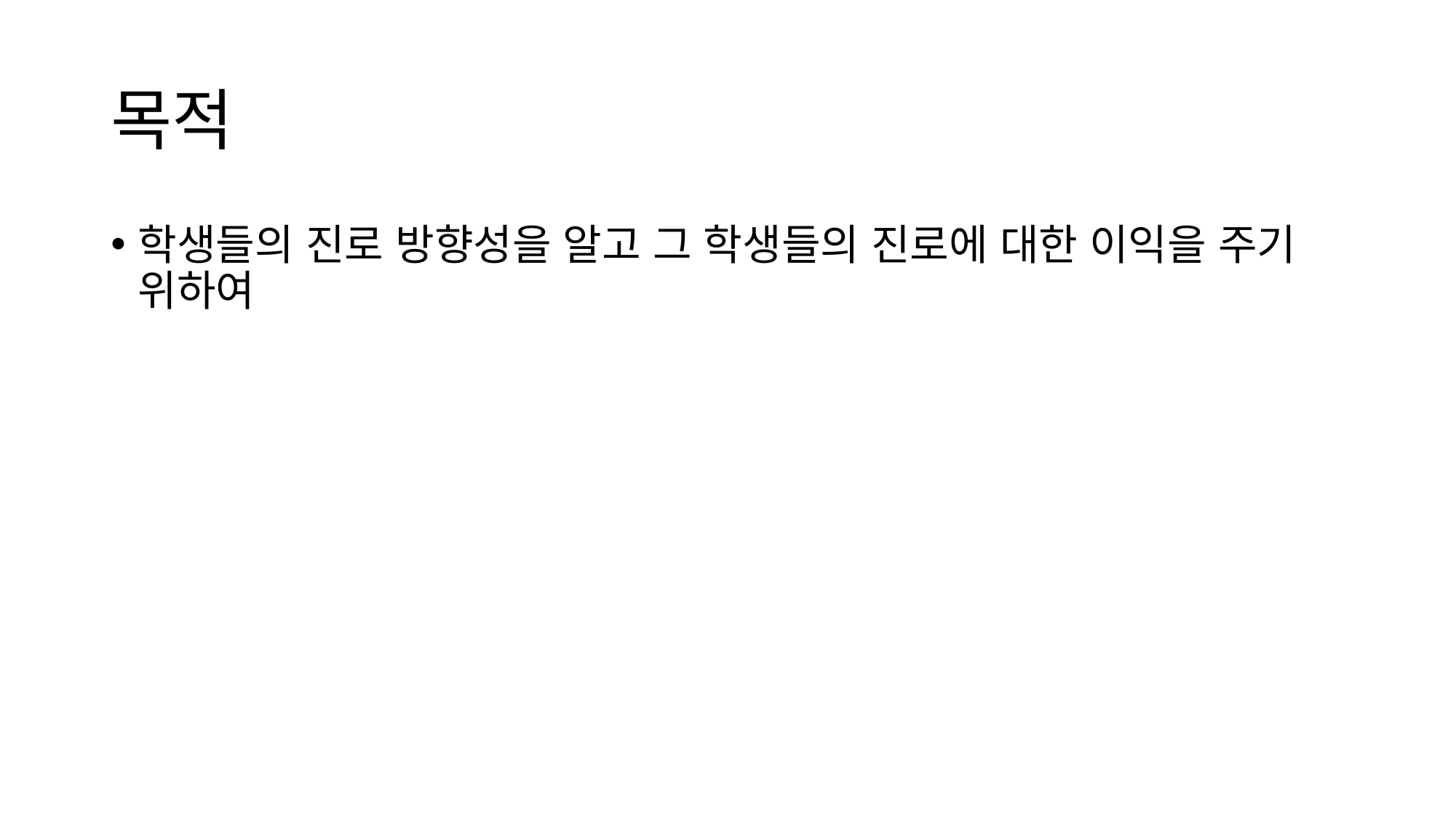

# 목적
학생들의 진로 방향성을 알고 그 학생들의 진로에 대한 이익을 주기 위하여